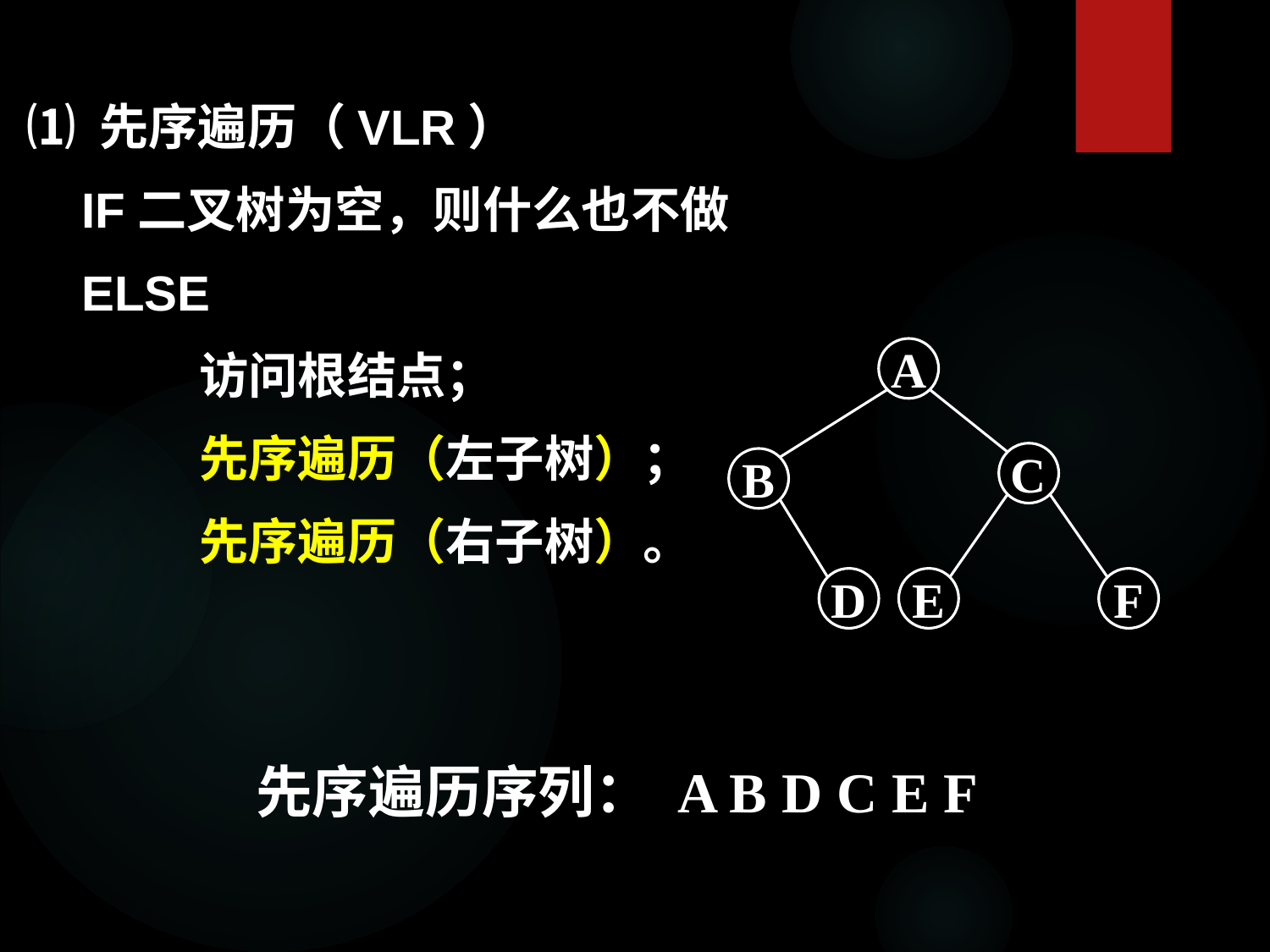

⑴ 先序遍历（VLR）
    IF二叉树为空，则什么也不做
    ELSE
   访问根结点；
   先序遍历（左子树）；
   先序遍历（右子树）。
A
C
B
D
E
F
先序遍历序列： A B D C E F